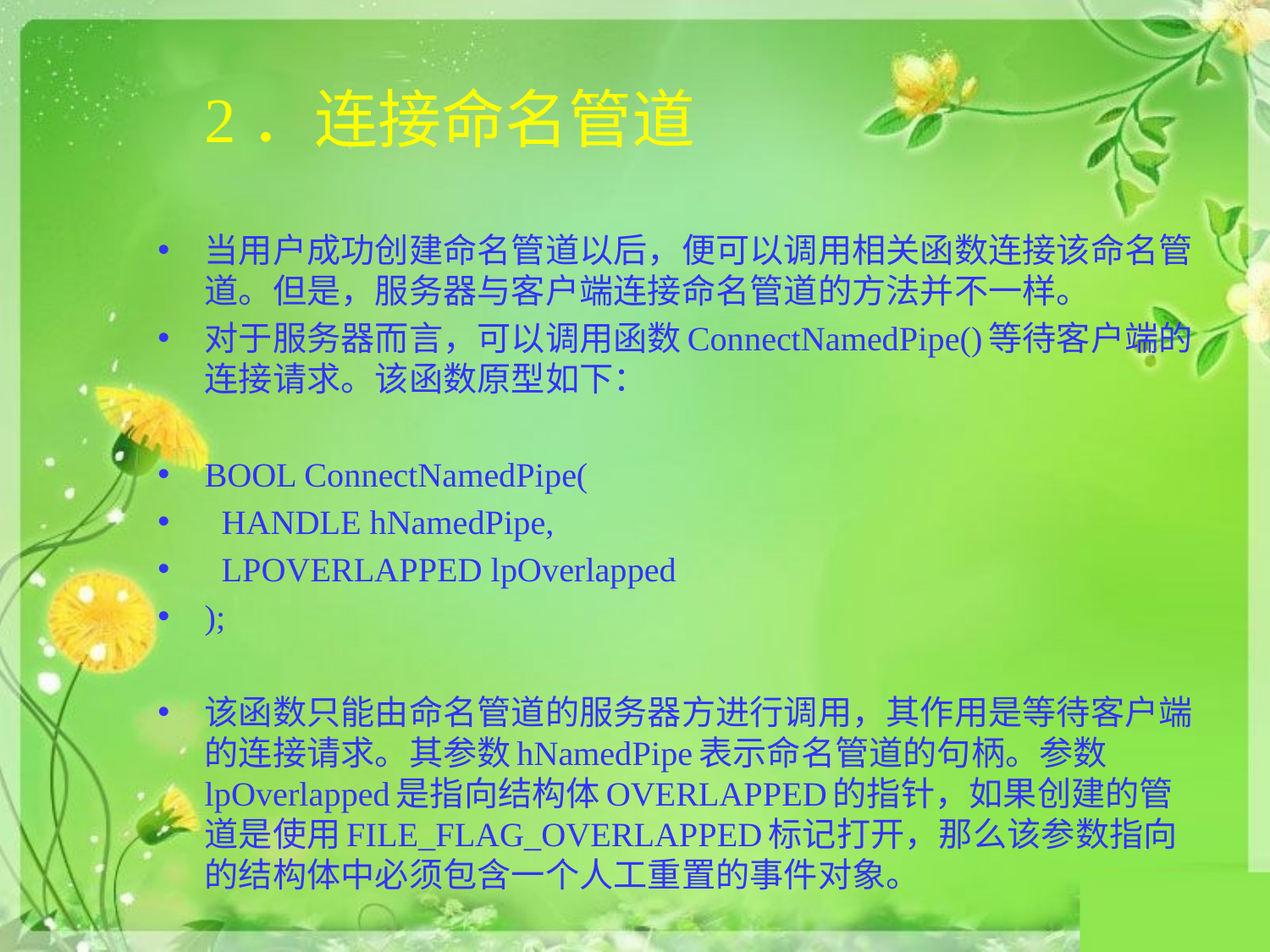

# 2．连接命名管道
当用户成功创建命名管道以后，便可以调用相关函数连接该命名管道。但是，服务器与客户端连接命名管道的方法并不一样。
对于服务器而言，可以调用函数ConnectNamedPipe()等待客户端的连接请求。该函数原型如下：

BOOL ConnectNamedPipe(
  HANDLE hNamedPipe,
  LPOVERLAPPED lpOverlapped
);

该函数只能由命名管道的服务器方进行调用，其作用是等待客户端的连接请求。其参数hNamedPipe表示命名管道的句柄。参数lpOverlapped是指向结构体OVERLAPPED的指针，如果创建的管道是使用FILE_FLAG_OVERLAPPED标记打开，那么该参数指向的结构体中必须包含一个人工重置的事件对象。